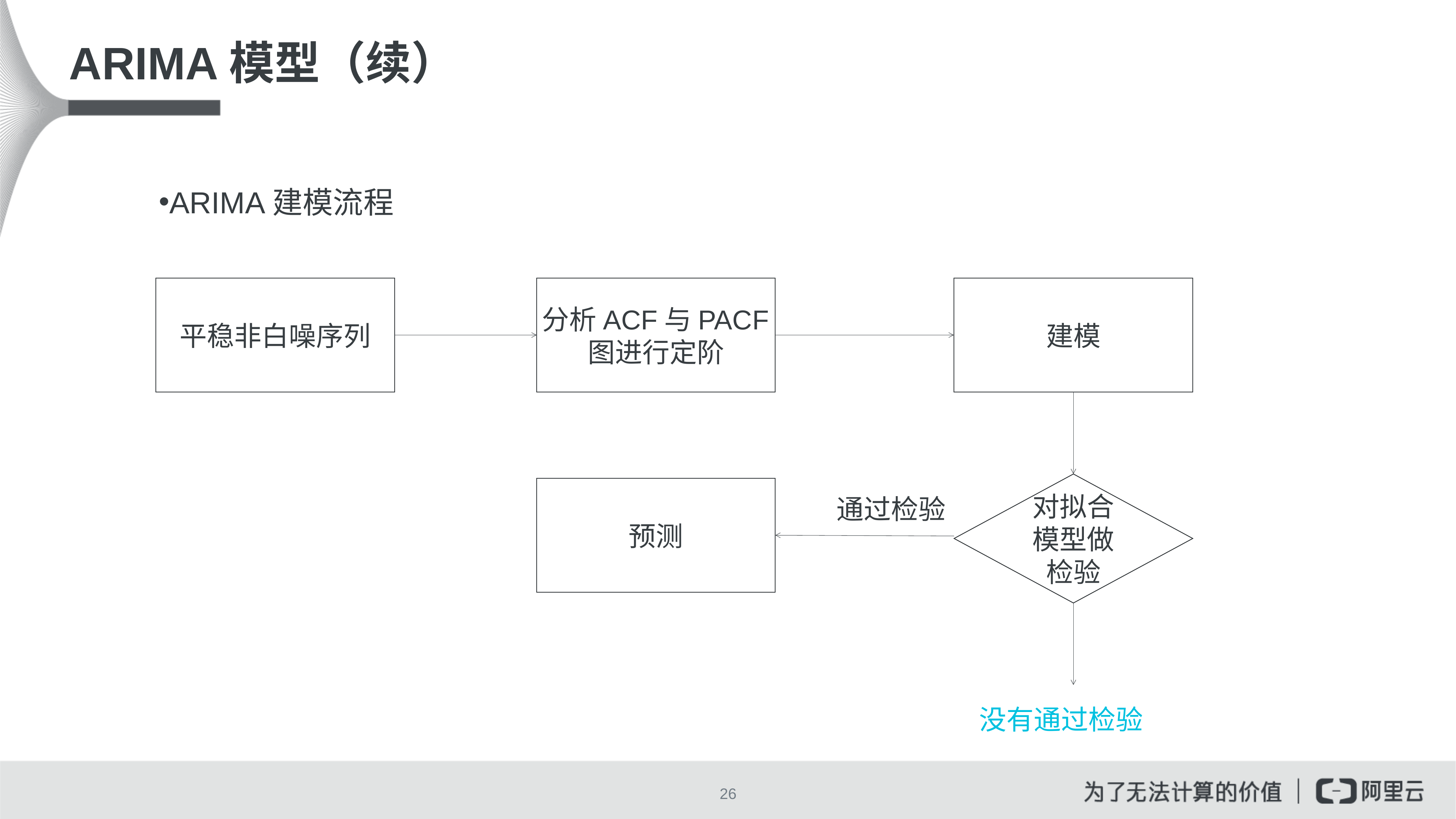

# ARIMA模型（续）
ARIMA建模流程
平稳非白噪序列
分析ACF与PACF图进行定阶
建模
对拟合模型做检验
预测
通过检验
没有通过检验